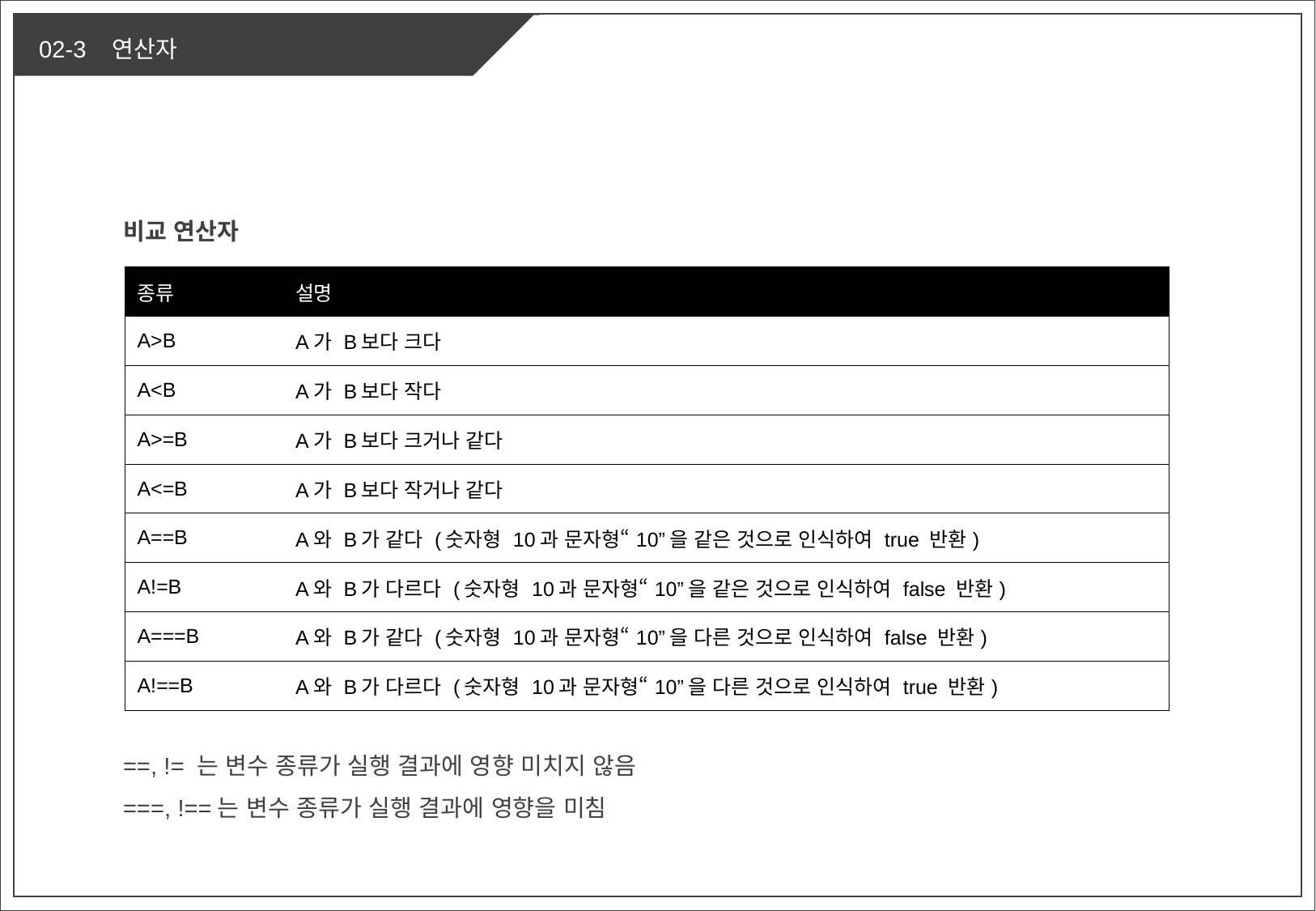

비교 연산자
| 종류 | 설명 |
| --- | --- |
| A>B | A가 B보다 크다 |
| A<B | A가 B보다 작다 |
| A>=B | A가 B보다 크거나 같다 |
| A<=B | A가 B보다 작거나 같다 |
| A==B | A와 B가 같다 (숫자형 10과 문자형“10”을 같은 것으로 인식하여 true 반환) |
| A!=B | A와 B가 다르다 (숫자형 10과 문자형“10”을 같은 것으로 인식하여 false 반환) |
| A===B | A와 B가 같다 (숫자형 10과 문자형“10”을 다른 것으로 인식하여 false 반환) |
| A!==B | A와 B가 다르다 (숫자형 10과 문자형“10”을 다른 것으로 인식하여 true 반환) |
==, != 는 변수 종류가 실행 결과에 영향 미치지 않음
===, !==는 변수 종류가 실행 결과에 영향을 미침